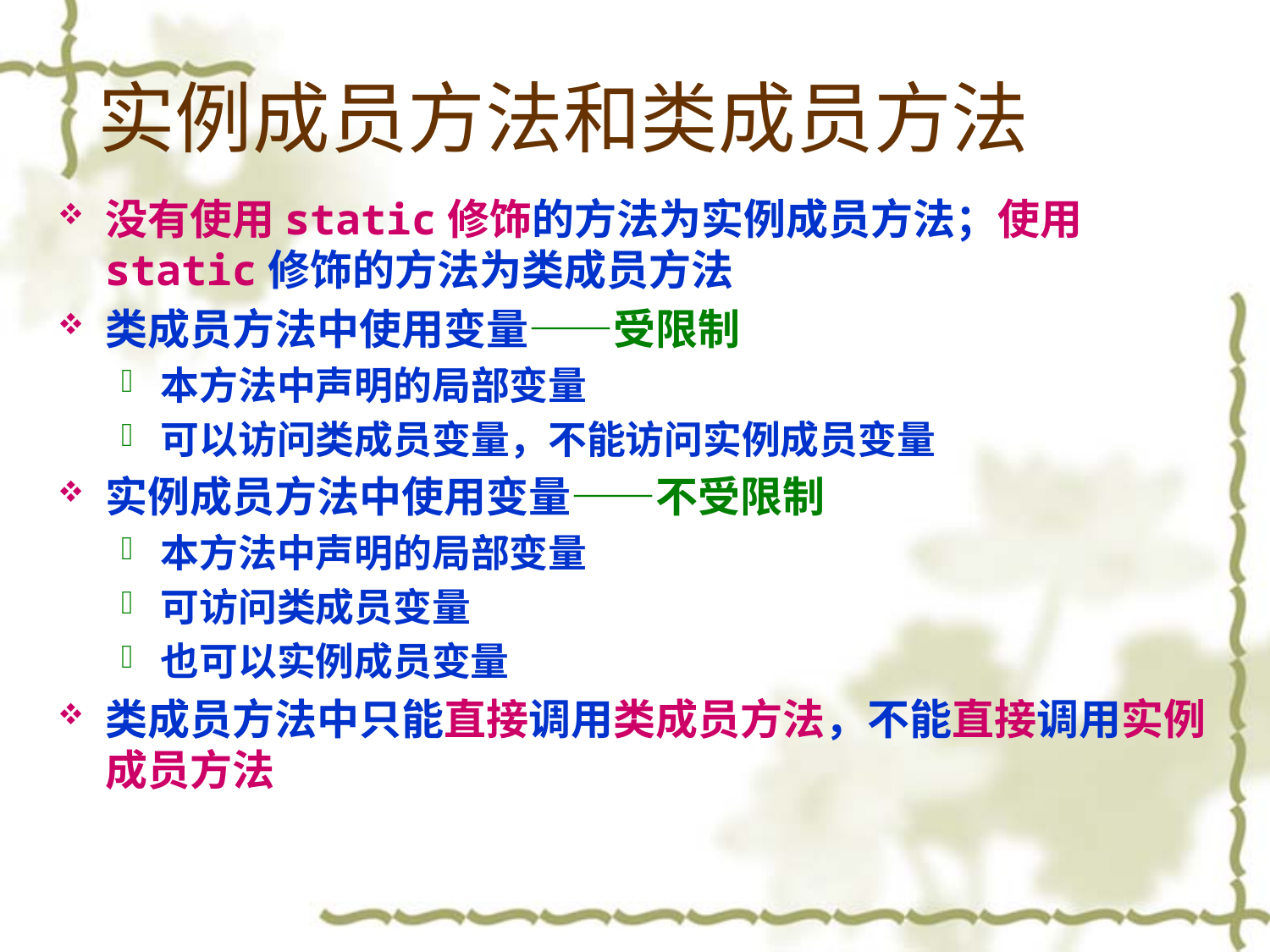

# 实例成员方法和类成员方法
没有使用static修饰的方法为实例成员方法；使用static修饰的方法为类成员方法
类成员方法中使用变量——受限制
本方法中声明的局部变量
可以访问类成员变量，不能访问实例成员变量
实例成员方法中使用变量——不受限制
本方法中声明的局部变量
可访问类成员变量
也可以实例成员变量
类成员方法中只能直接调用类成员方法，不能直接调用实例成员方法